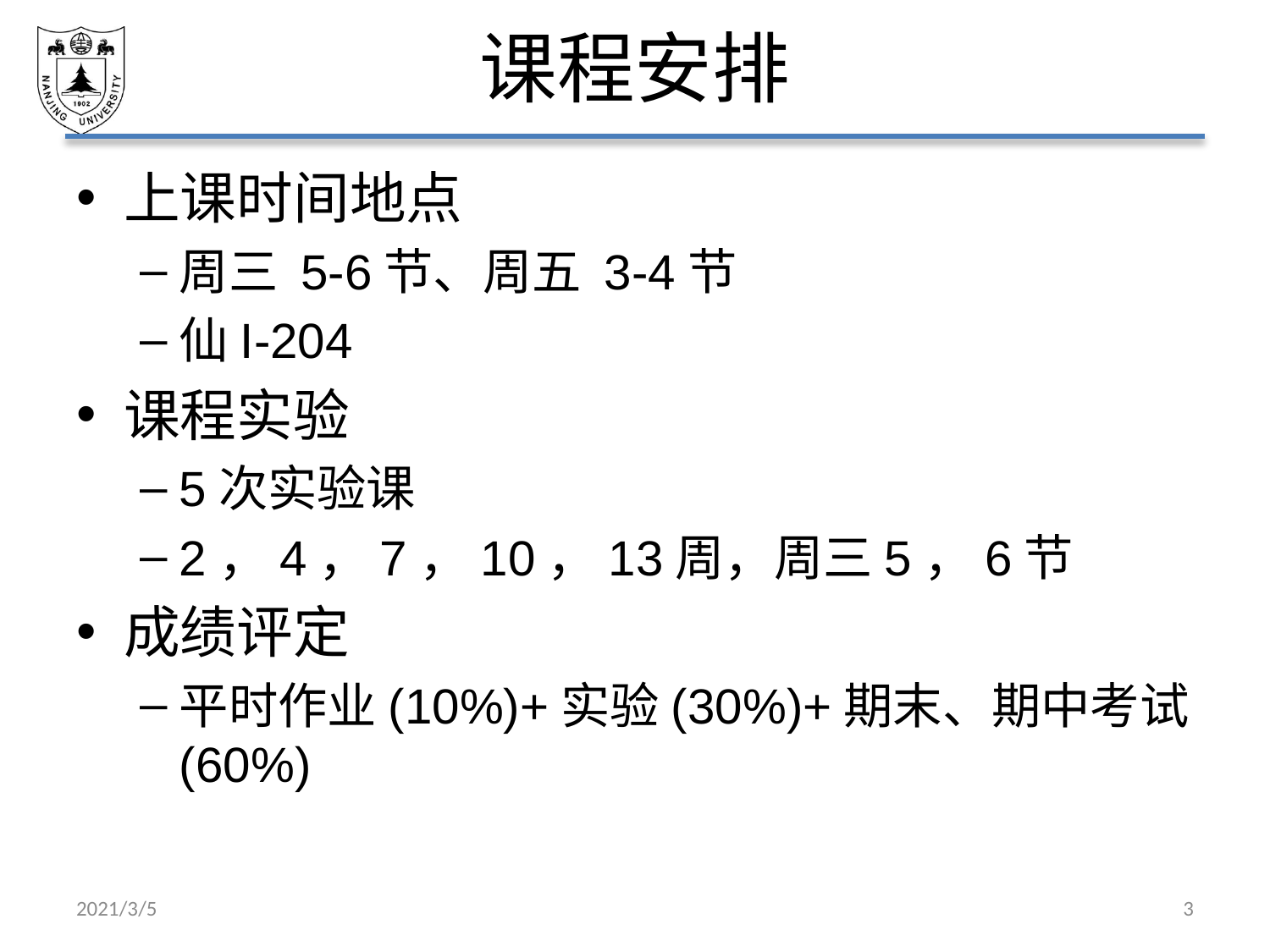

# 课程安排
上课时间地点
周三 5-6节、周五 3-4节
仙I-204
课程实验
5次实验课
2，4，7，10，13周，周三5，6节
成绩评定
平时作业(10%)+实验(30%)+期末、期中考试(60%)

2021/3/5
3